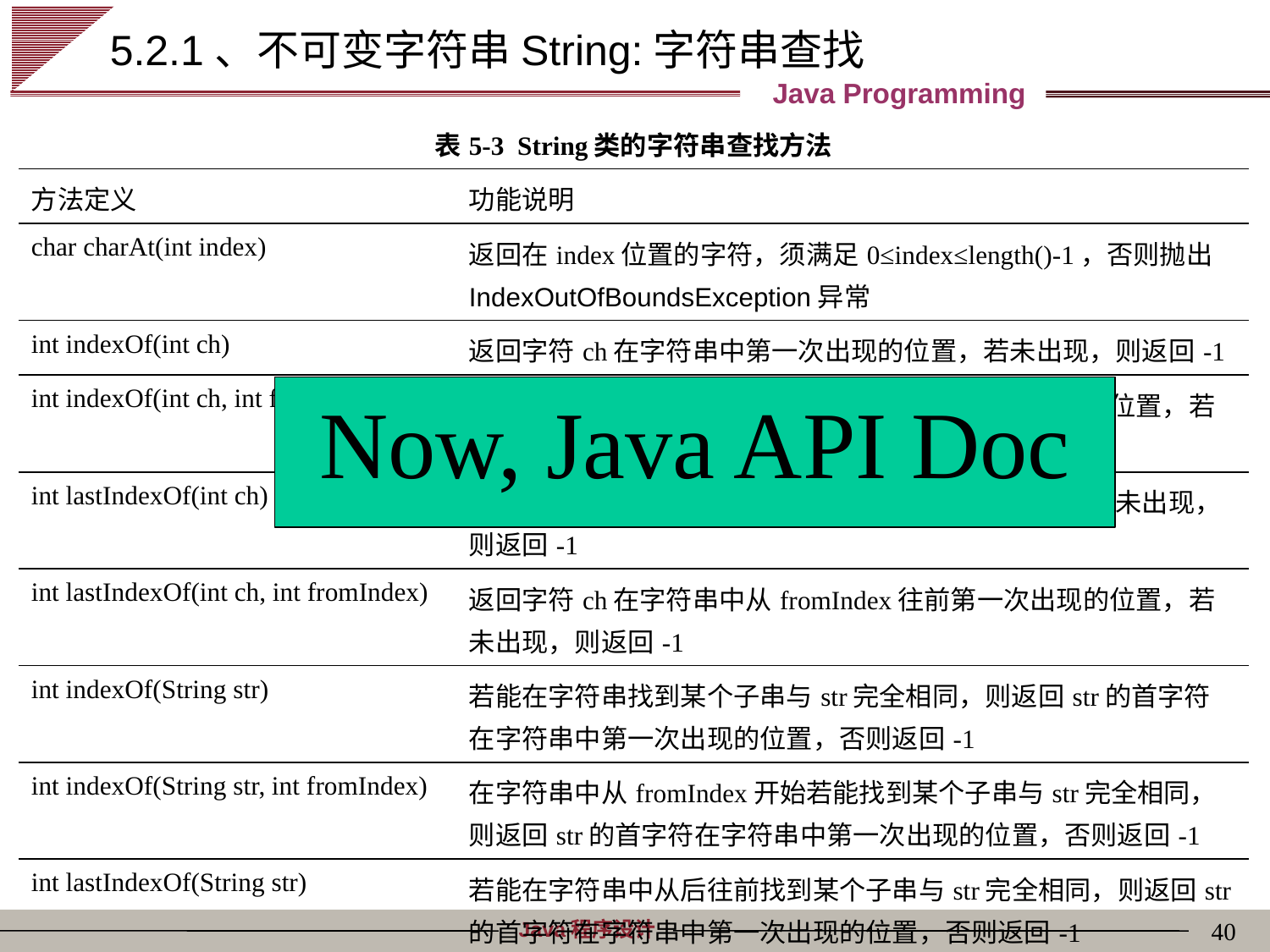

# 5.2.1、不可变字符串String:字符串查找

| 表5-3 String类的字符串查找方法 |  |
| --- | --- |
| 方法定义 | 功能说明 |
| char charAt(int index) | 返回在index位置的字符，须满足0≤index≤length()-1，否则抛出IndexOutOfBoundsException异常 |
| int indexOf(int ch) | 返回字符ch在字符串中第一次出现的位置，若未出现，则返回-1 |
| int indexOf(int ch, int fromIndex) | 返回从fromIndex开始字符ch在字符串中第一次出现的位置，若未出现，则返回-1 |
| int lastIndexOf(int ch) | 返回字符ch在字符串中从后往前第一次出现的位置，若未出现，则返回-1 |
| int lastIndexOf(int ch, int fromIndex) | 返回字符ch在字符串中从fromIndex往前第一次出现的位置，若未出现，则返回-1 |
| int indexOf(String str) | 若能在字符串找到某个子串与str完全相同，则返回str的首字符在字符串中第一次出现的位置，否则返回-1 |
| int indexOf(String str, int fromIndex) | 在字符串中从fromIndex开始若能找到某个子串与str完全相同，则返回str的首字符在字符串中第一次出现的位置，否则返回-1 |
| int lastIndexOf(String str) | 若能在字符串中从后往前找到某个子串与str完全相同，则返回str的首字符在字符串中第一次出现的位置，否则返回-1 |
| int lastIndexOf(String str, int fromIndex) | 若能在字符串中从fromIndex开始往前找到某个子串与str完全相同，则返回str的首字符在字符串中第一次出现的位置，否则返回-1 |
Now, Java API Doc